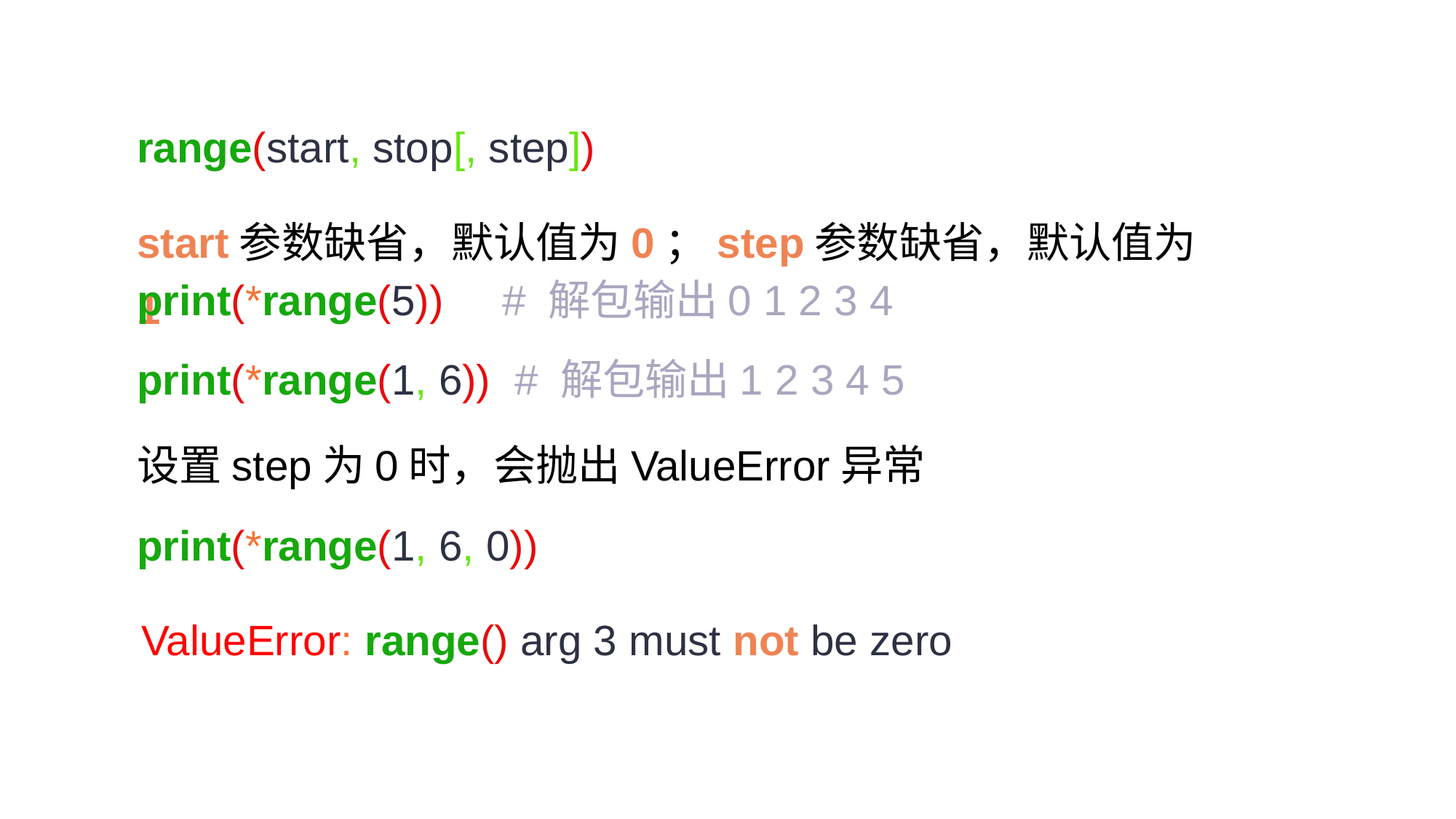

range(start, stop[, step])
start参数缺省，默认值为0；step参数缺省，默认值为1
print(*range(5))     # 解包输出0 1 2 3 4
print(*range(1, 6))  # 解包输出1 2 3 4 5
设置step为0时，会抛出ValueError异常
print(*range(1, 6, 0))
ValueError: range() arg 3 must not be zero